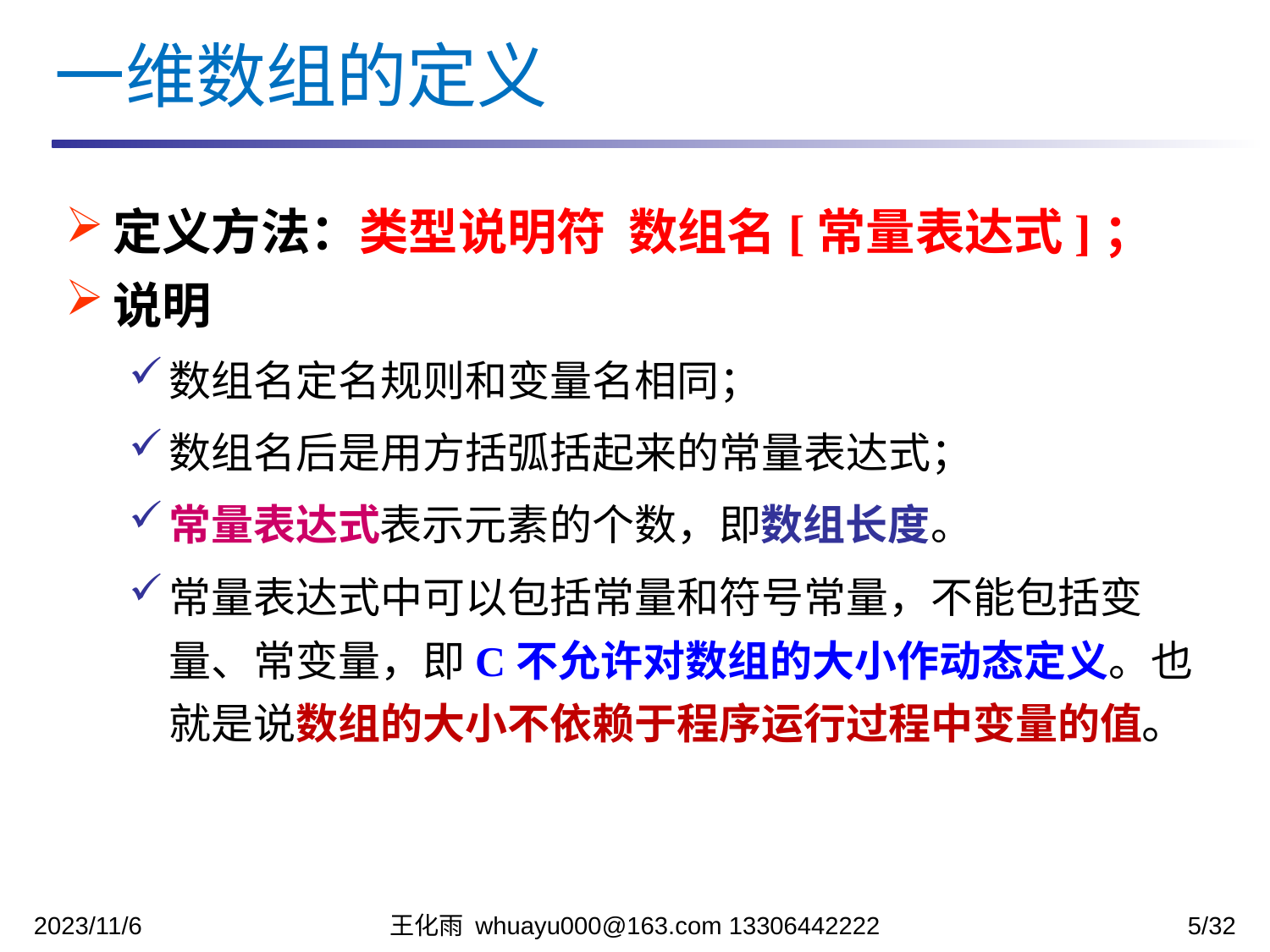

一维数组的定义
定义方法：类型说明符  数组名[常量表达式]；
说明
数组名定名规则和变量名相同；
数组名后是用方括弧括起来的常量表达式；
常量表达式表示元素的个数，即数组长度。
常量表达式中可以包括常量和符号常量，不能包括变量、常变量，即C不允许对数组的大小作动态定义。也就是说数组的大小不依赖于程序运行过程中变量的值。
2023/11/6
王化雨 whuayu000@163.com 13306442222
5/32